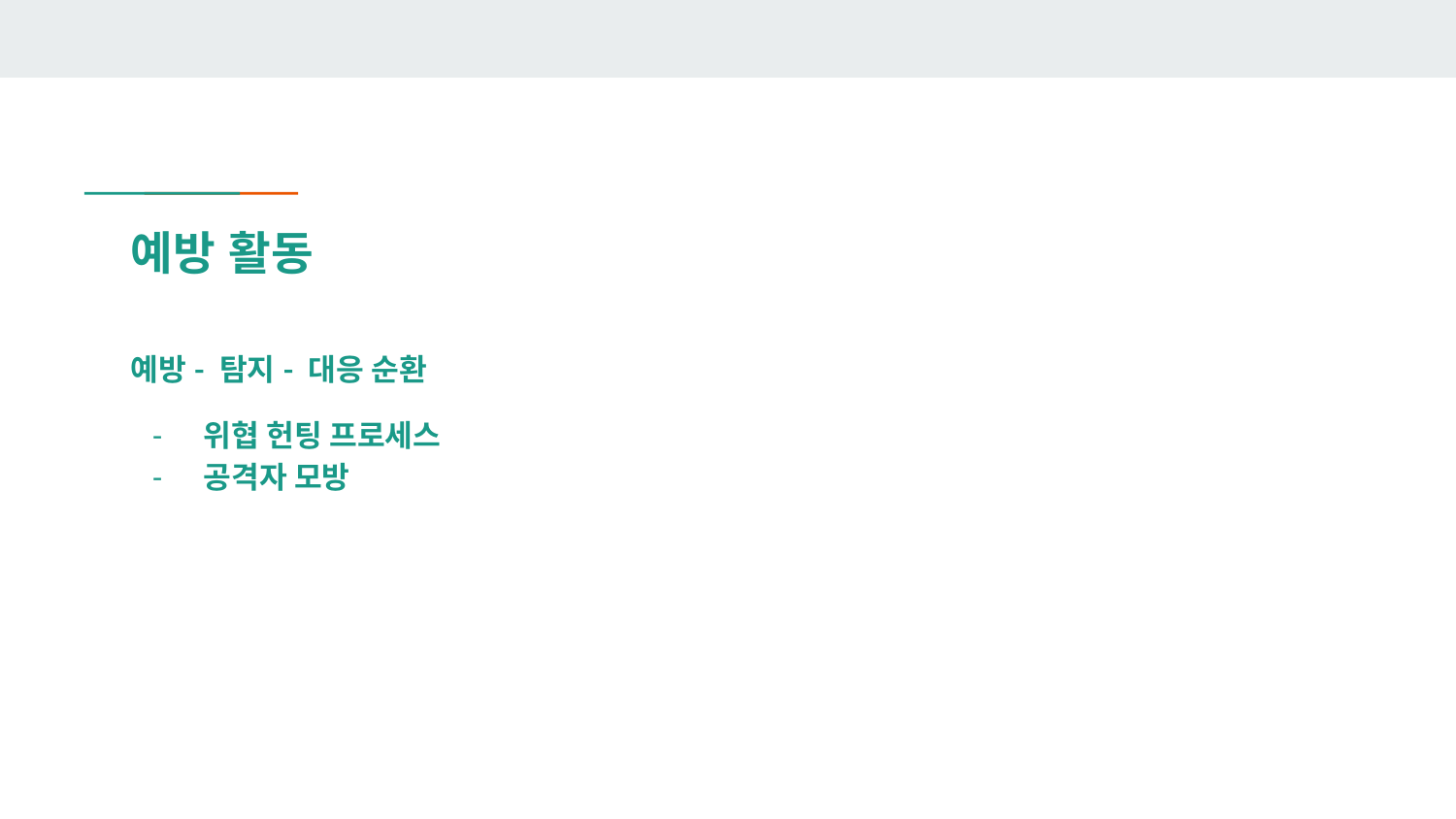

# 예방 활동
예방- 탐지- 대응 순환
위협 헌팅 프로세스
공격자 모방